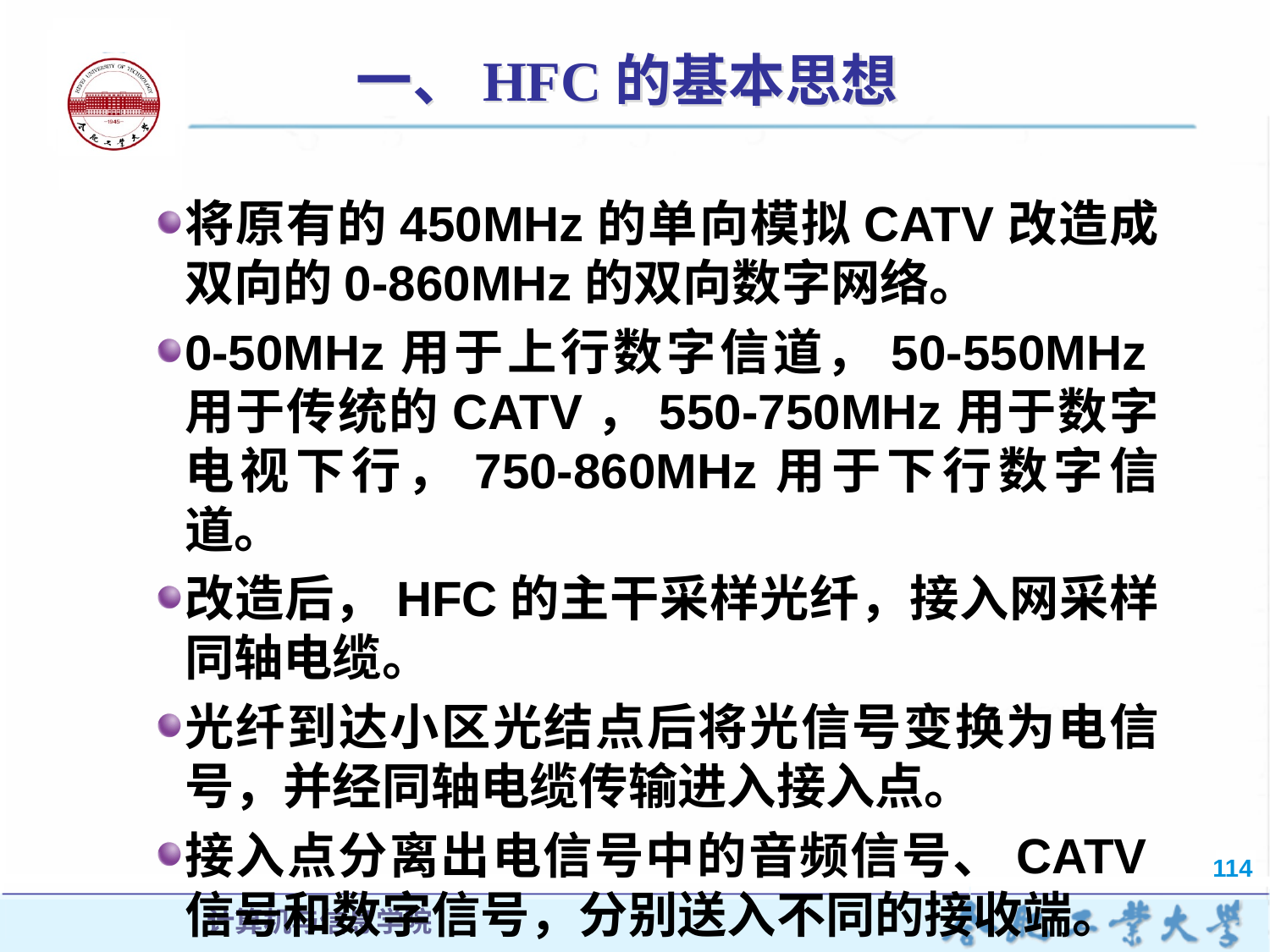

# 一、HFC的基本思想
将原有的450MHz的单向模拟CATV改造成双向的0-860MHz的双向数字网络。
0-50MHz用于上行数字信道，50-550MHz用于传统的CATV，550-750MHz用于数字电视下行，750-860MHz用于下行数字信道。
改造后，HFC的主干采样光纤，接入网采样同轴电缆。
光纤到达小区光结点后将光信号变换为电信号，并经同轴电缆传输进入接入点。
接入点分离出电信号中的音频信号、CATV信号和数字信号，分别送入不同的接收端。